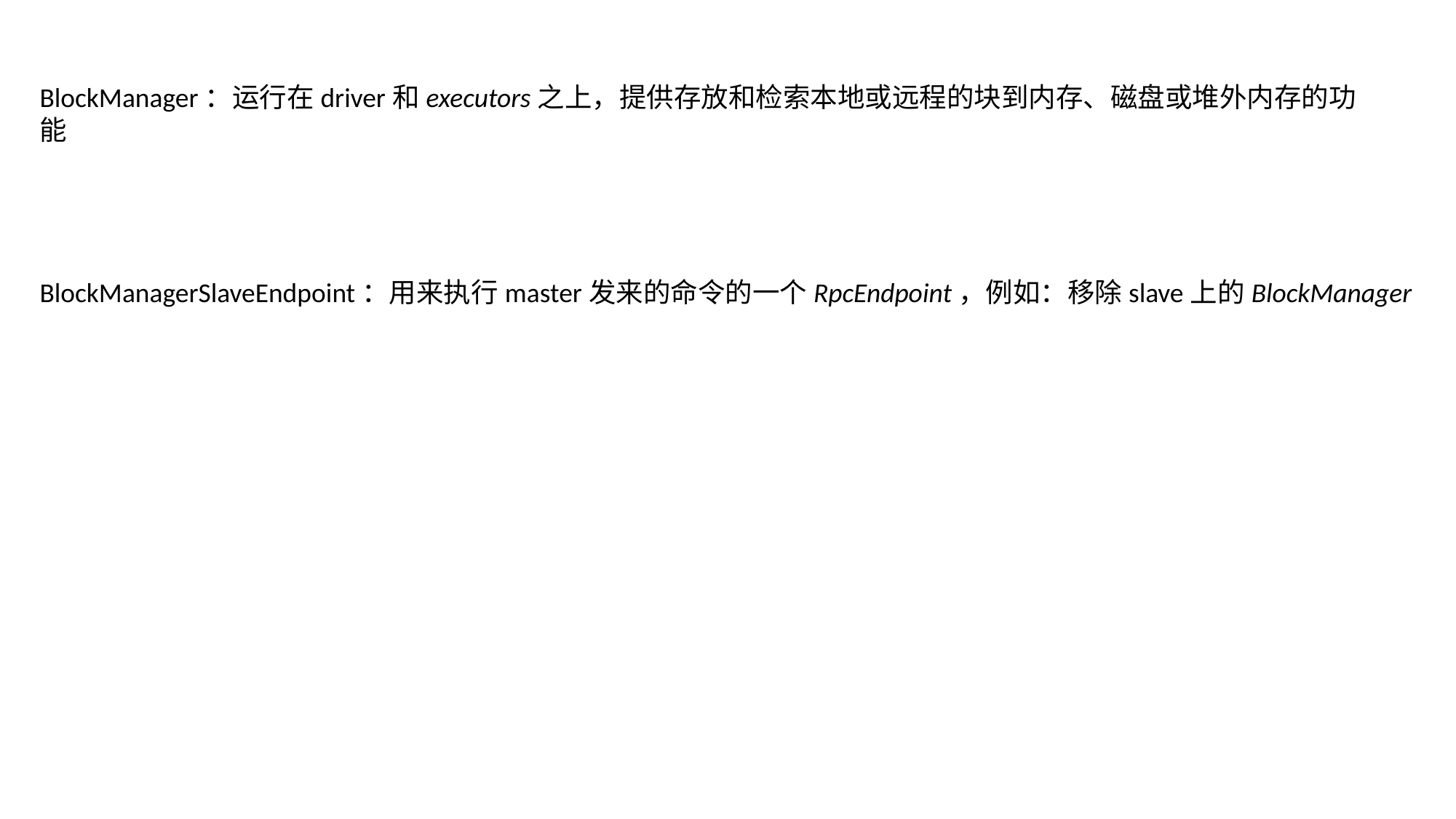

BlockManager：运行在driver和executors之上，提供存放和检索本地或远程的块到内存、磁盘或堆外内存的功能

BlockManagerSlaveEndpoint：用来执行master发来的命令的一个RpcEndpoint，例如：移除slave上的BlockManager